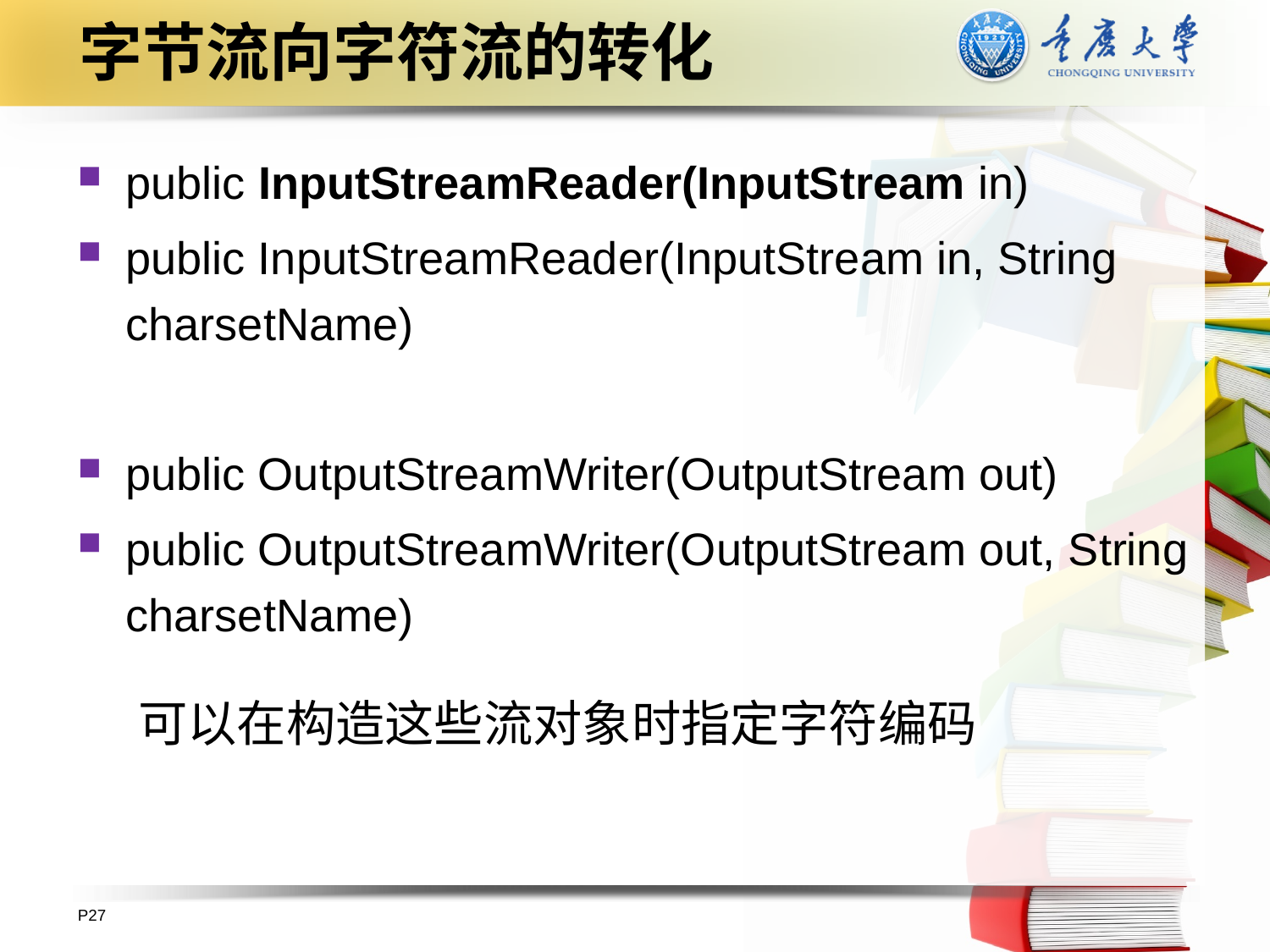

# 字节流向字符流的转化
public InputStreamReader(InputStream in)
public InputStreamReader(InputStream in, String charsetName)

public OutputStreamWriter(OutputStream out)
public OutputStreamWriter(OutputStream out, String charsetName)

可以在构造这些流对象时指定字符编码
P27